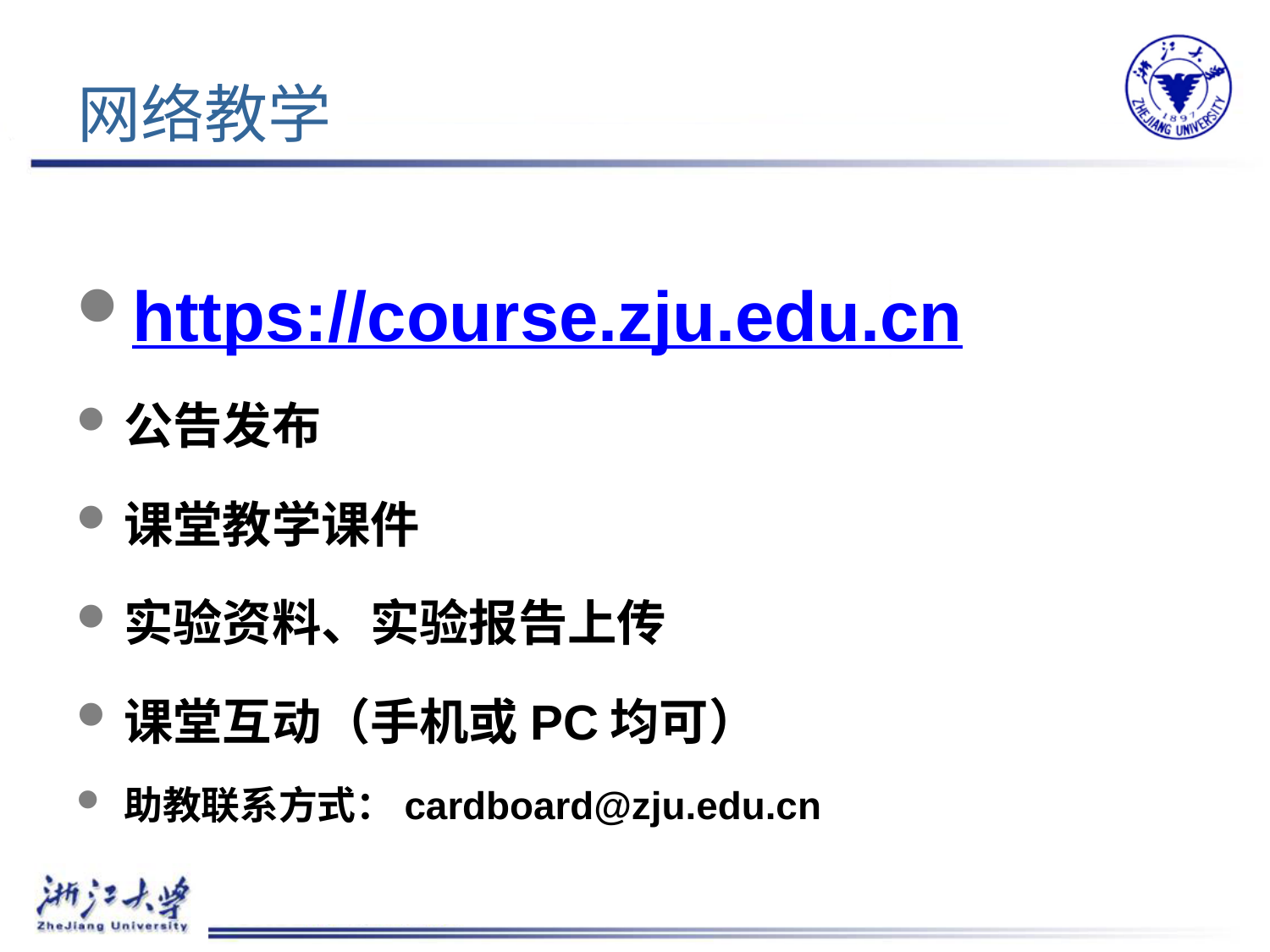

# 网络教学
https://course.zju.edu.cn
公告发布
课堂教学课件
实验资料、实验报告上传
课堂互动（手机或PC均可）
助教联系方式：cardboard@zju.edu.cn